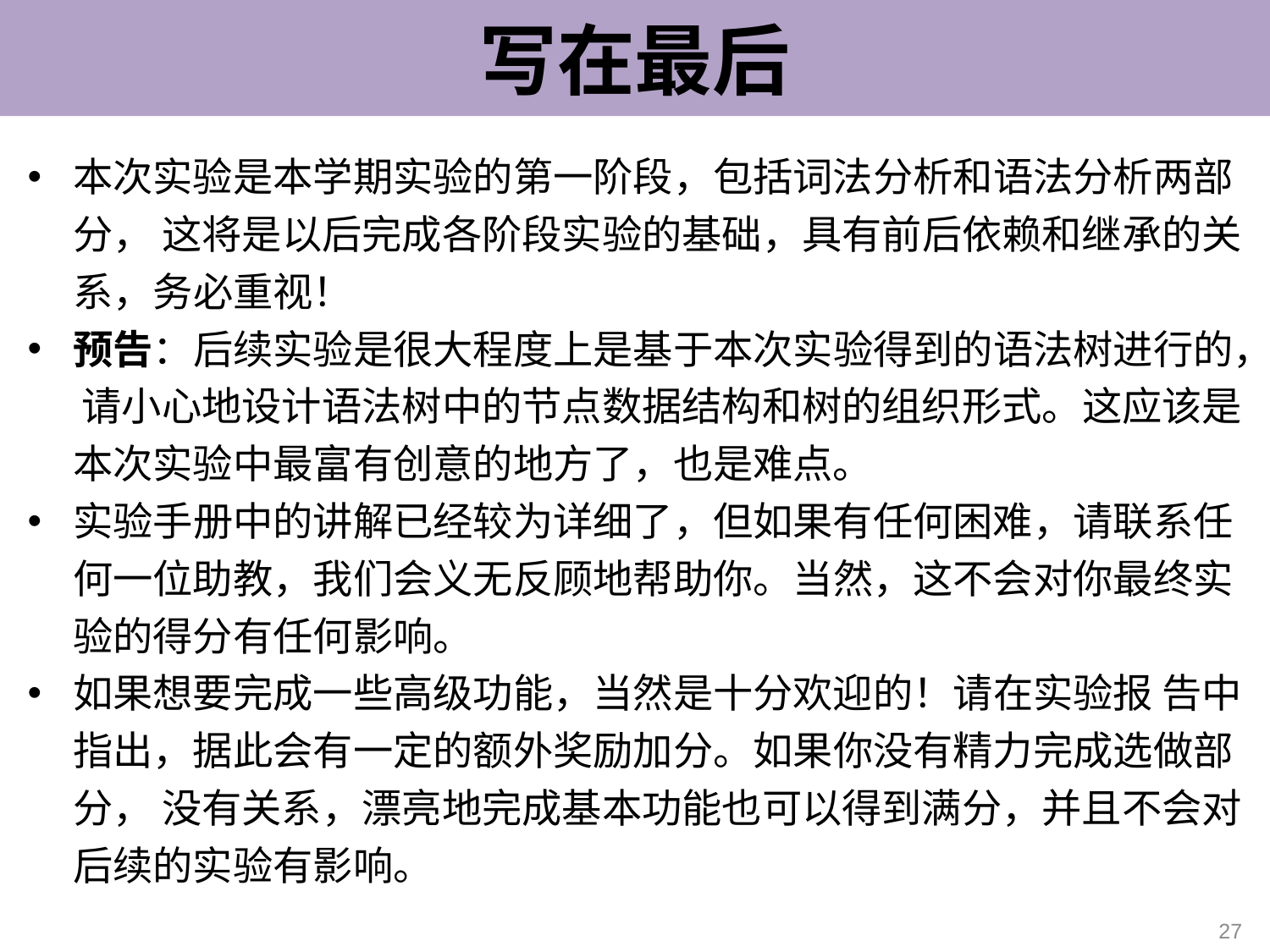

# 写在最后
本次实验是本学期实验的第一阶段，包括词法分析和语法分析两部分， 这将是以后完成各阶段实验的基础，具有前后依赖和继承的关系，务必重视！
预告：后续实验是很大程度上是基于本次实验得到的语法树进行的， 请小心地设计语法树中的节点数据结构和树的组织形式。这应该是本次实验中最富有创意的地方了，也是难点。
实验手册中的讲解已经较为详细了，但如果有任何困难，请联系任何一位助教，我们会义无反顾地帮助你。当然，这不会对你最终实验的得分有任何影响。
如果想要完成一些高级功能，当然是十分欢迎的！请在实验报 告中指出，据此会有一定的额外奖励加分。如果你没有精力完成选做部分， 没有关系，漂亮地完成基本功能也可以得到满分，并且不会对后续的实验有影响。

27